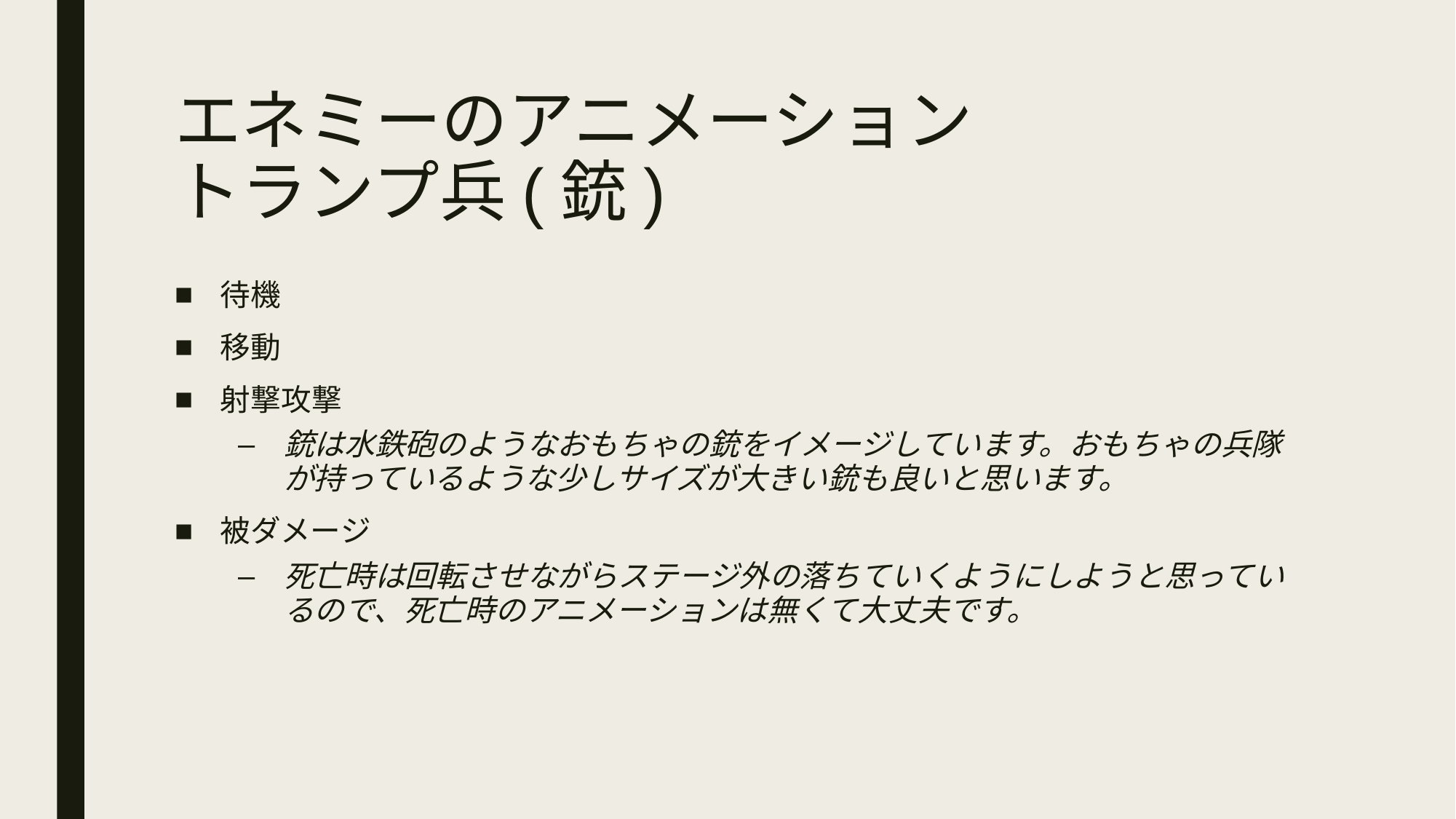

# エネミーのアニメーション トランプ兵(銃)
待機
移動
射撃攻撃
銃は水鉄砲のようなおもちゃの銃をイメージしています。おもちゃの兵隊が持っているような少しサイズが大きい銃も良いと思います。
被ダメージ
死亡時は回転させながらステージ外の落ちていくようにしようと思っているので、死亡時のアニメーションは無くて大丈夫です。